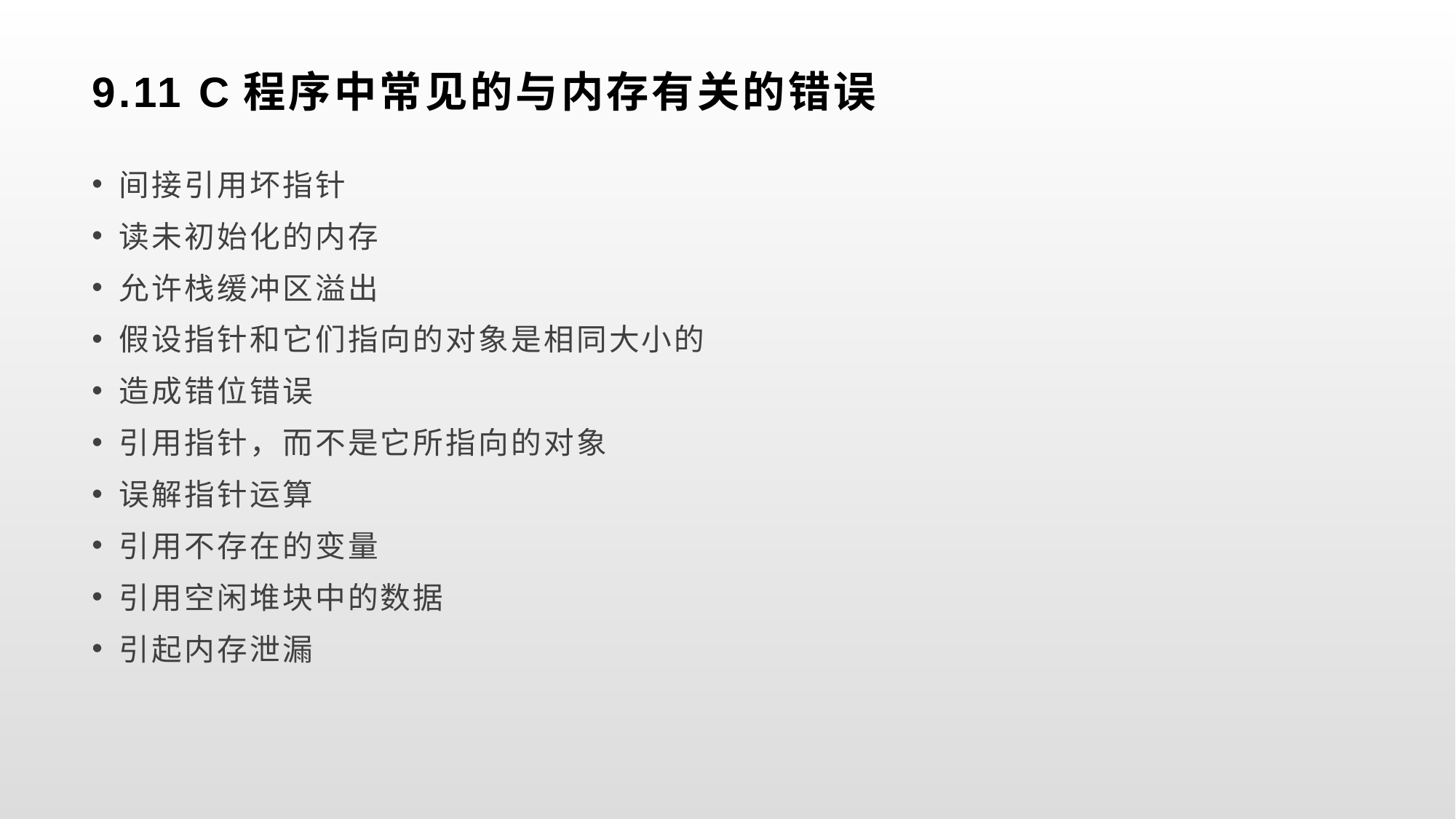

# 9.11 C程序中常见的与内存有关的错误
间接引用坏指针
读未初始化的内存
允许栈缓冲区溢出
假设指针和它们指向的对象是相同大小的
造成错位错误
引用指针，而不是它所指向的对象
误解指针运算
引用不存在的变量
引用空闲堆块中的数据
引起内存泄漏